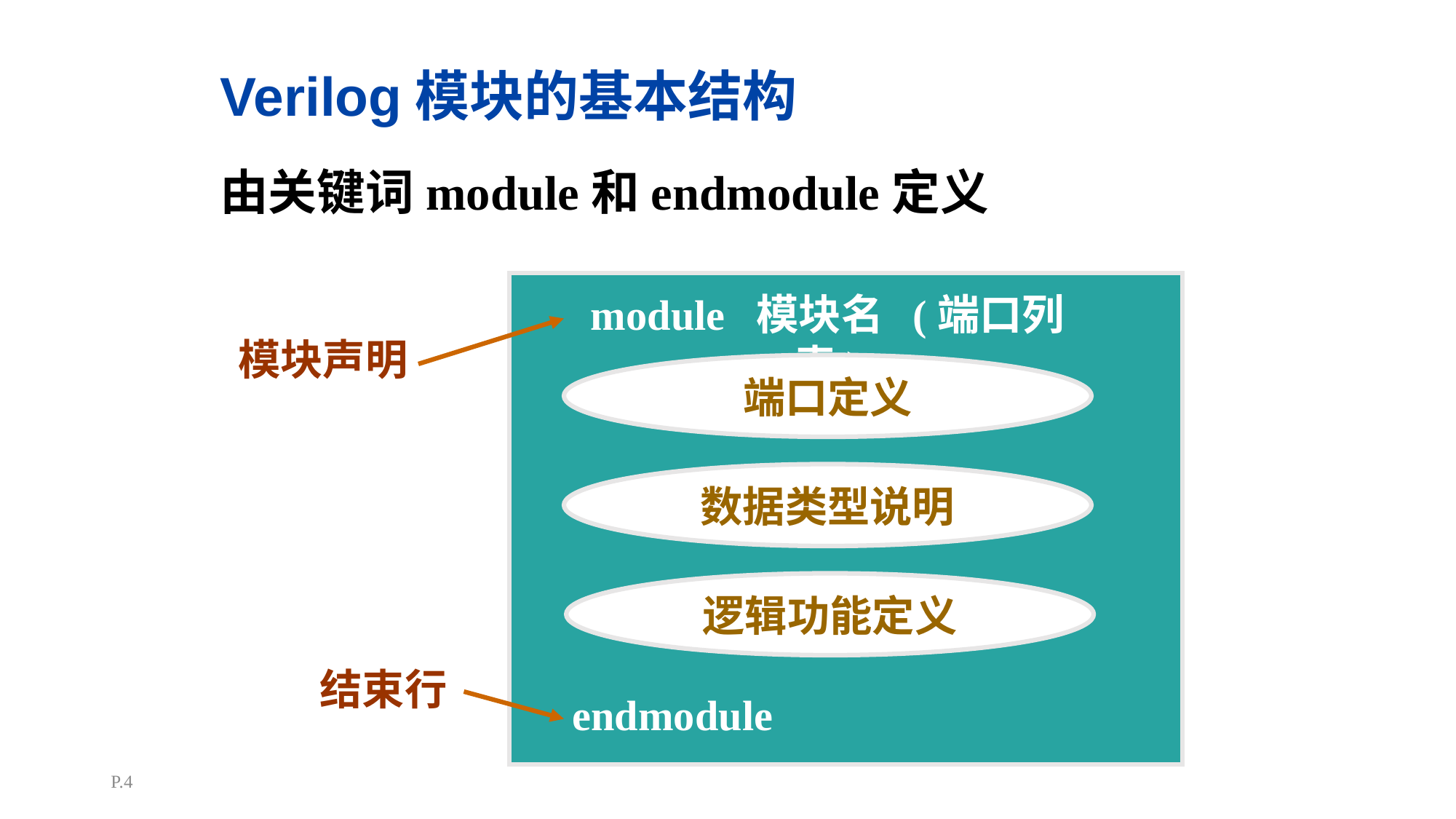

Verilog模块的基本结构
由关键词module和endmodule定义

module  模块名  (端口列表)
端口定义
数据类型说明
逻辑功能定义
endmodule

模块声明
结束行

P.4